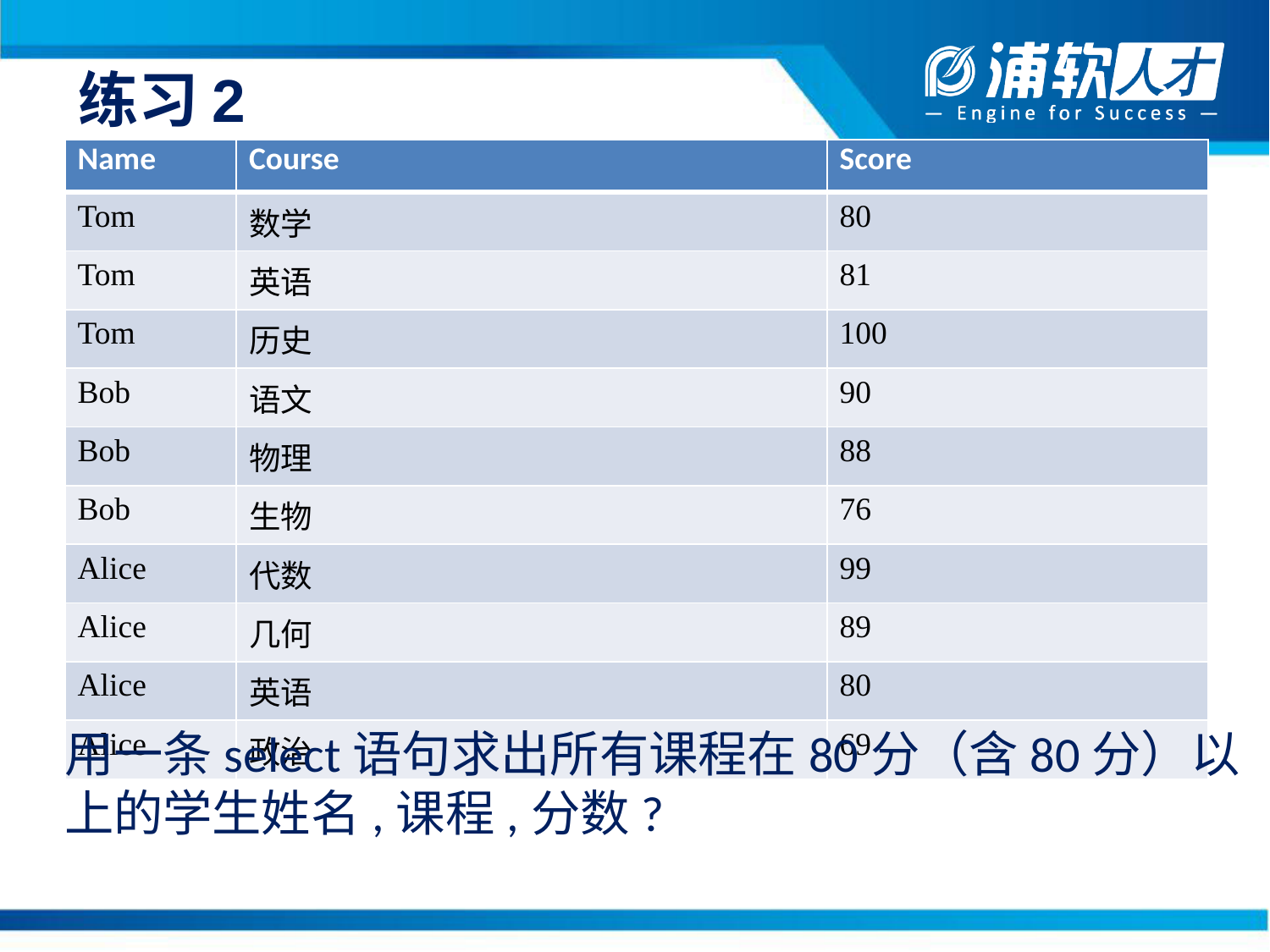

# 练习2
| Name | Course | Score |
| --- | --- | --- |
| Tom | 数学 | 80 |
| Tom | 英语 | 81 |
| Tom | 历史 | 100 |
| Bob | 语文 | 90 |
| Bob | 物理 | 88 |
| Bob | 生物 | 76 |
| Alice | 代数 | 99 |
| Alice | 几何 | 89 |
| Alice | 英语 | 80 |
| Alice | 政治 | 69 |
用一条select语句求出所有课程在80分（含80分）以
上的学生姓名,课程,分数?